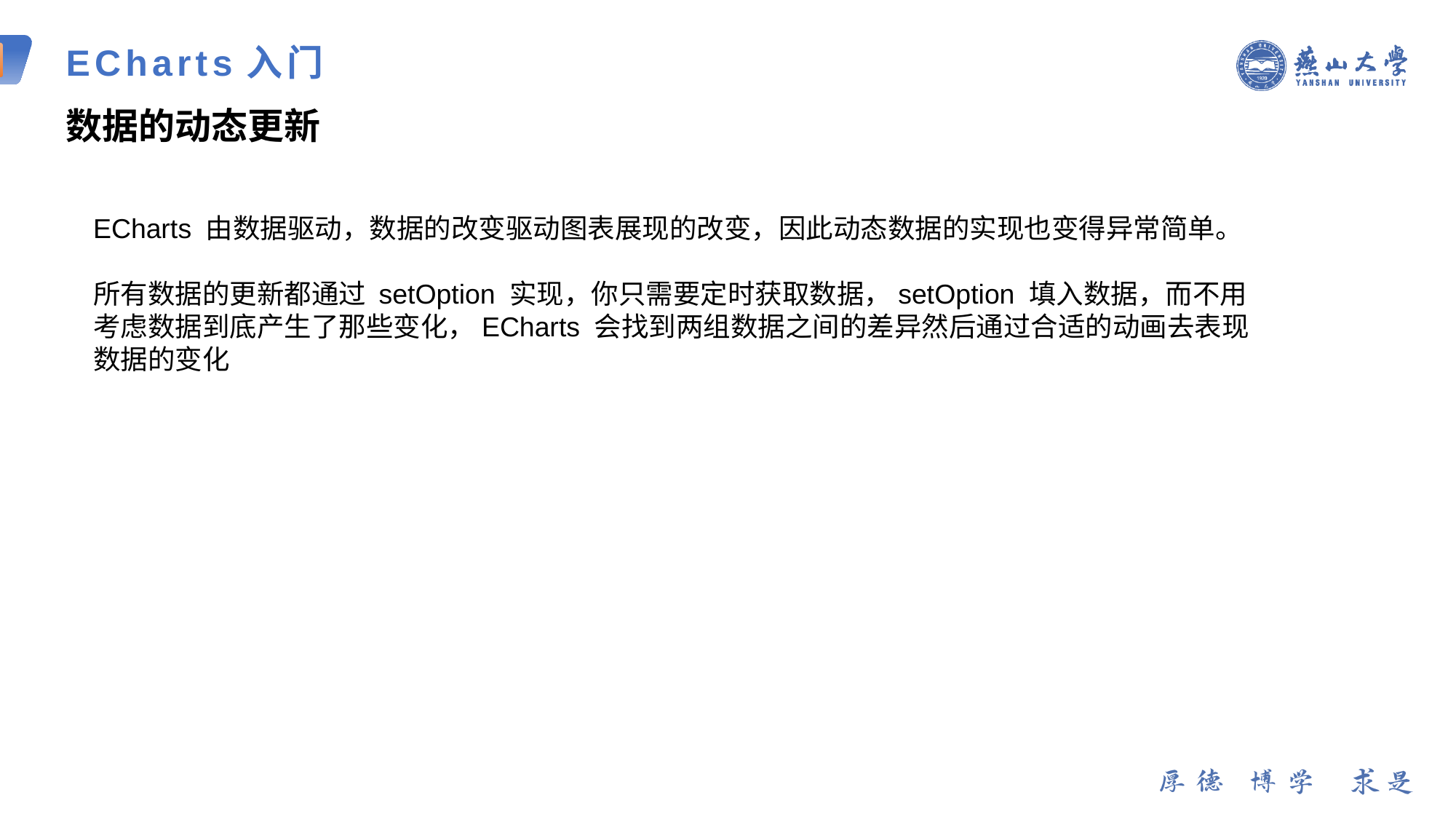

ECharts入门
数据的动态更新
ECharts 由数据驱动，数据的改变驱动图表展现的改变，因此动态数据的实现也变得异常简单。

所有数据的更新都通过 setOption 实现，你只需要定时获取数据，setOption 填入数据，而不用考虑数据到底产生了那些变化，ECharts 会找到两组数据之间的差异然后通过合适的动画去表现数据的变化